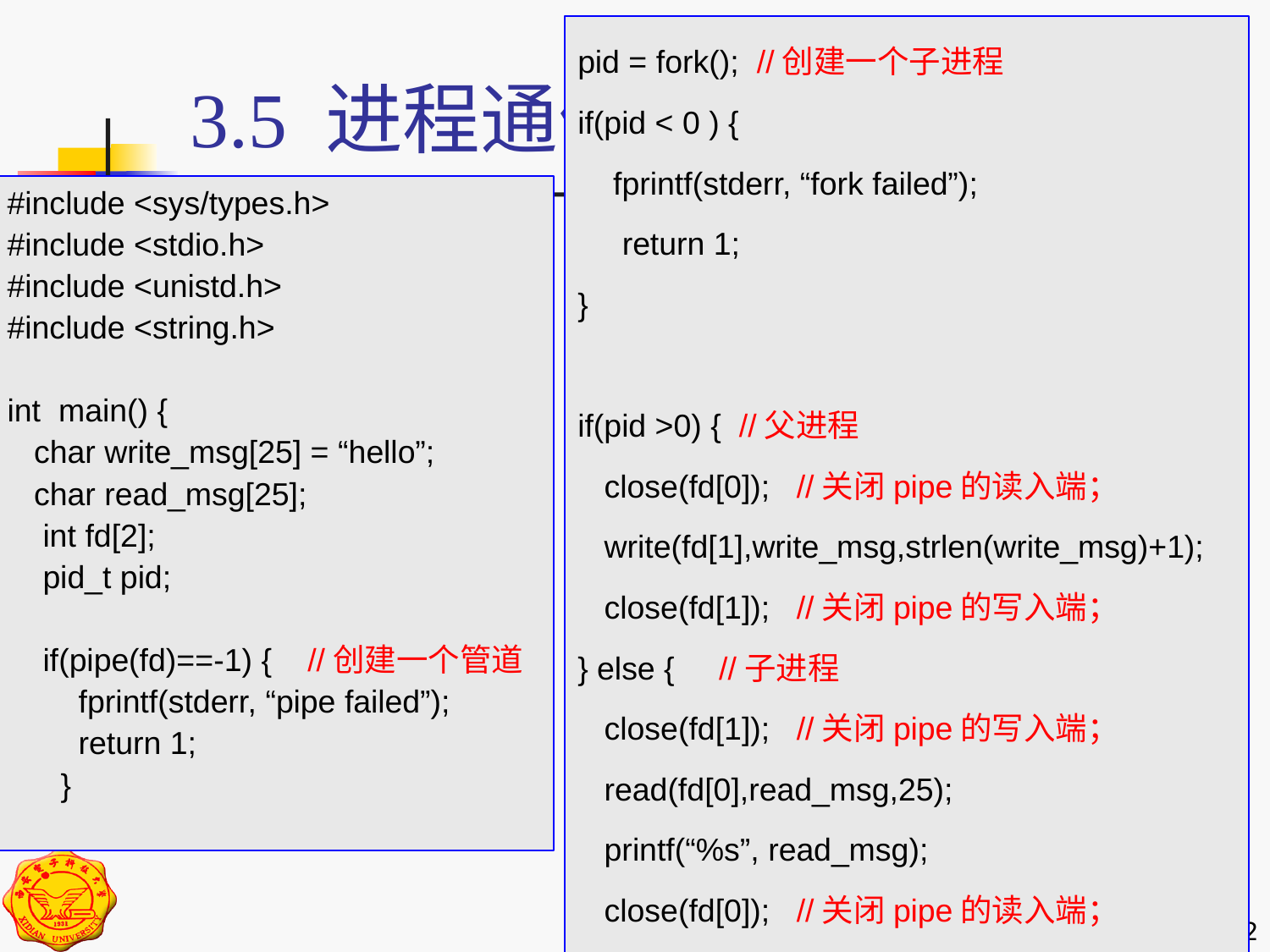

pid = fork();  //创建一个子进程
if(pid < 0 ) {
    fprintf(stderr, “fork failed”);
     return 1;
}

if(pid >0) {  //父进程
   close(fd[0]);   //关闭pipe的读入端；
   write(fd[1],write_msg,strlen(write_msg)+1);
   close(fd[1]);   //关闭pipe的写入端；
} else {     //子进程
   close(fd[1]);   //关闭pipe的写入端；
   read(fd[0],read_msg,25);
   printf(“%s”, read_msg);
   close(fd[0]);   //关闭pipe的读入端；
}

3.5 进程通信
#include <sys/types.h>
#include <stdio.h>
#include <unistd.h>
#include <string.h>

int  main() {
   char write_msg[25] = “hello”;
   char read_msg[25];
    int fd[2];
    pid_t pid;

    if(pipe(fd)==-1) {    //创建一个管道
        fprintf(stderr, “pipe failed”);
        return 1;
      }

142